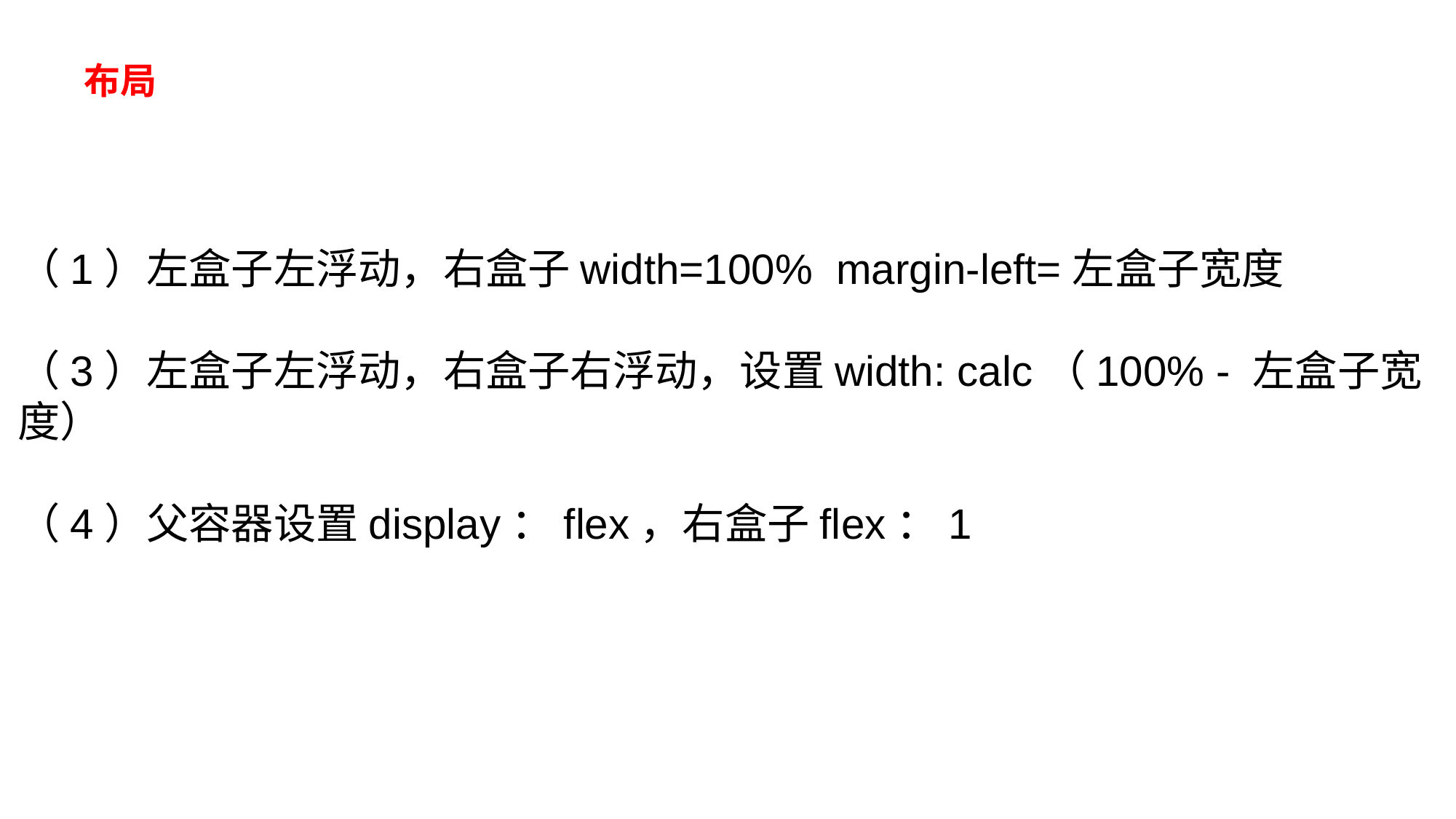

布局
（1）左盒子左浮动，右盒子width=100%  margin-left=左盒子宽度

（3）左盒子左浮动，右盒子右浮动，设置width: calc（100% - 左盒子宽度）

（4）父容器设置display：flex，右盒子flex：1